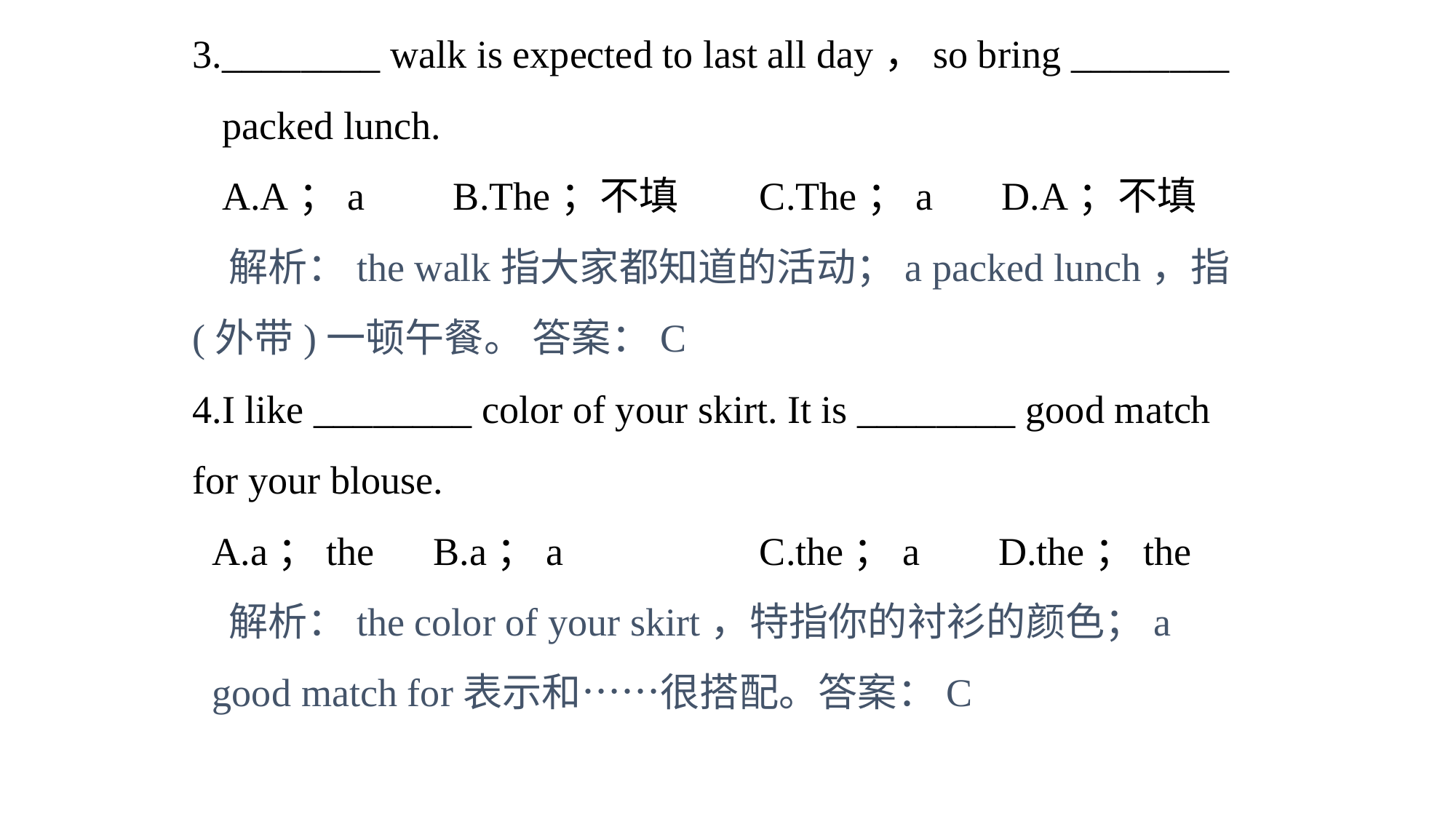

3.________ walk is expected to last all day，so bring ________
   packed lunch.
   A.A；a         B.The；不填        C.The；a       D.A；不填
   解析：the walk指大家都知道的活动；a packed lunch，指(外带)一顿午餐。 答案：C
4.I like ________ color of your skirt. It is ________ good match for your blouse.
  A.a；the      B.a；a                    C.the；a        D.the；the
   解析：the color of your skirt，特指你的衬衫的颜色；a
  good match for表示和……很搭配。答案：C